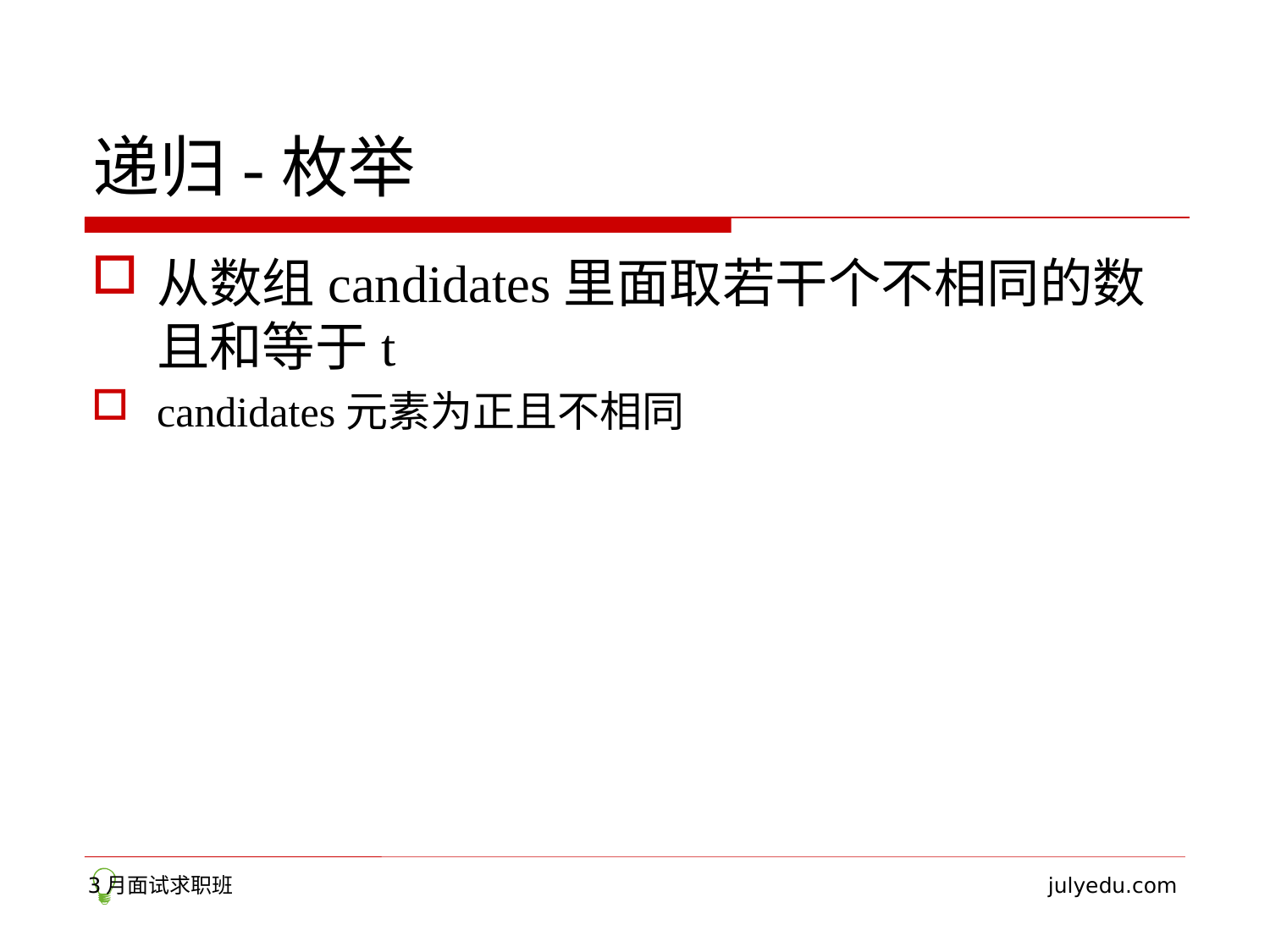

# 递归-枚举
从数组candidates里面取若干个不相同的数且和等于t
candidates元素为正且不相同

3月面试求职班
julyedu.com